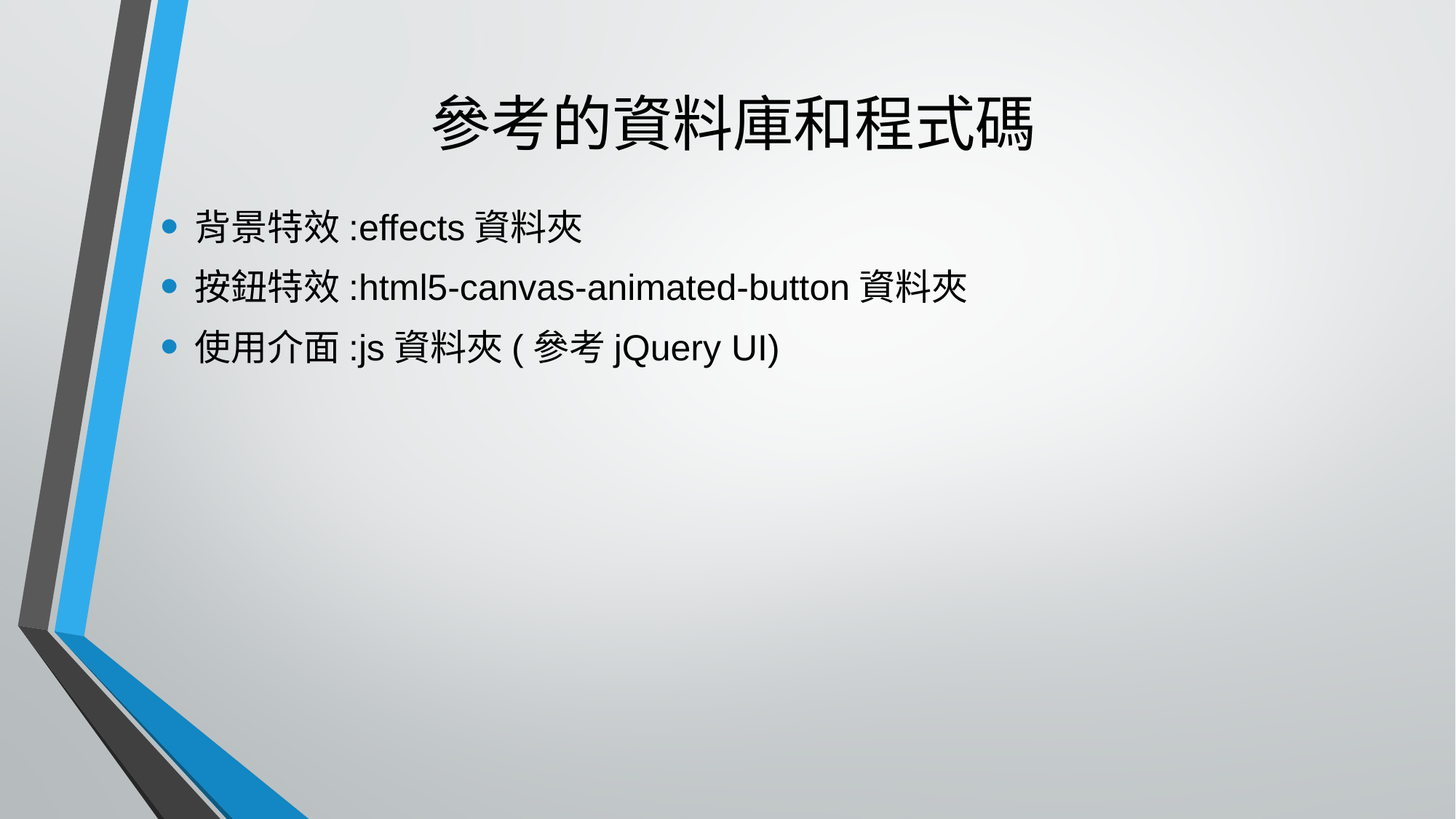

# 參考的資料庫和程式碼
背景特效:effects資料夾
按鈕特效:html5-canvas-animated-button資料夾
使用介面:js資料夾(參考jQuery UI)